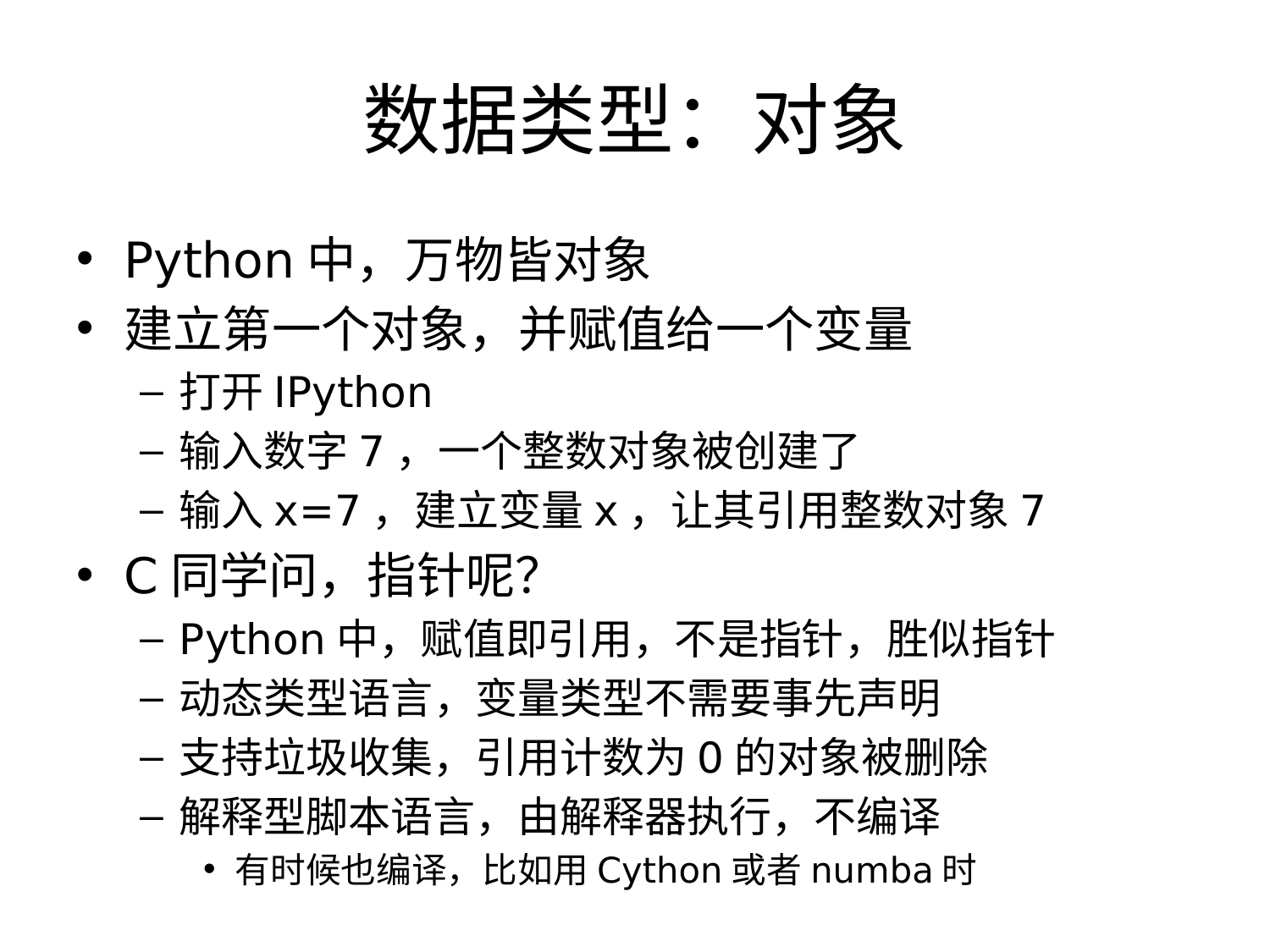

# 数据类型：对象
Python中，万物皆对象
建立第一个对象，并赋值给一个变量
打开IPython
输入数字7，一个整数对象被创建了
输入x=7，建立变量x，让其引用整数对象7
C同学问，指针呢？
Python中，赋值即引用，不是指针，胜似指针
动态类型语言，变量类型不需要事先声明
支持垃圾收集，引用计数为0的对象被删除
解释型脚本语言，由解释器执行，不编译
有时候也编译，比如用Cython或者numba时